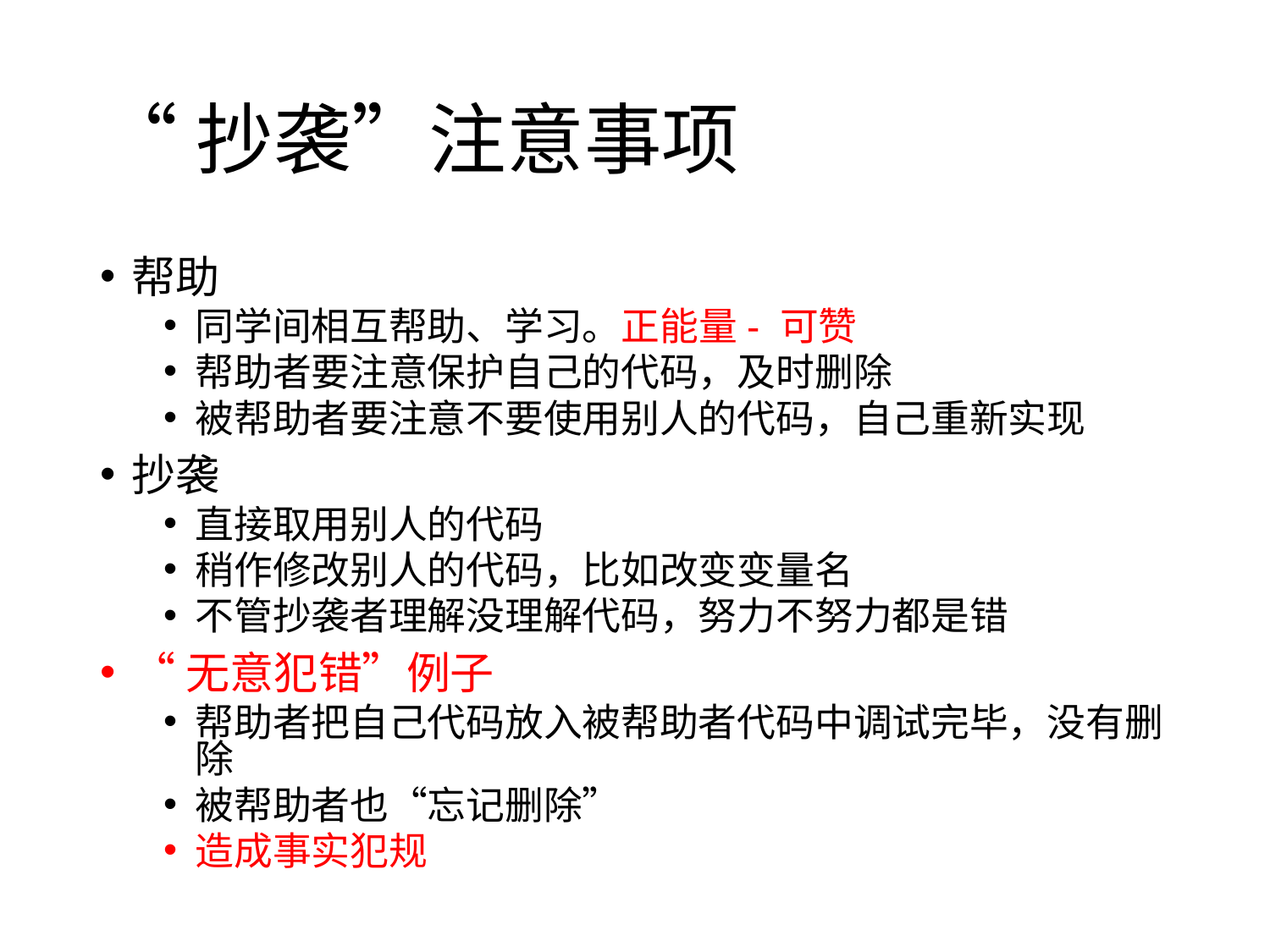

# “抄袭”注意事项
帮助
同学间相互帮助、学习。正能量- 可赞
帮助者要注意保护自己的代码，及时删除
被帮助者要注意不要使用别人的代码，自己重新实现
抄袭
直接取用别人的代码
稍作修改别人的代码，比如改变变量名
不管抄袭者理解没理解代码，努力不努力都是错
“无意犯错”例子
帮助者把自己代码放入被帮助者代码中调试完毕，没有删除
被帮助者也“忘记删除”
造成事实犯规